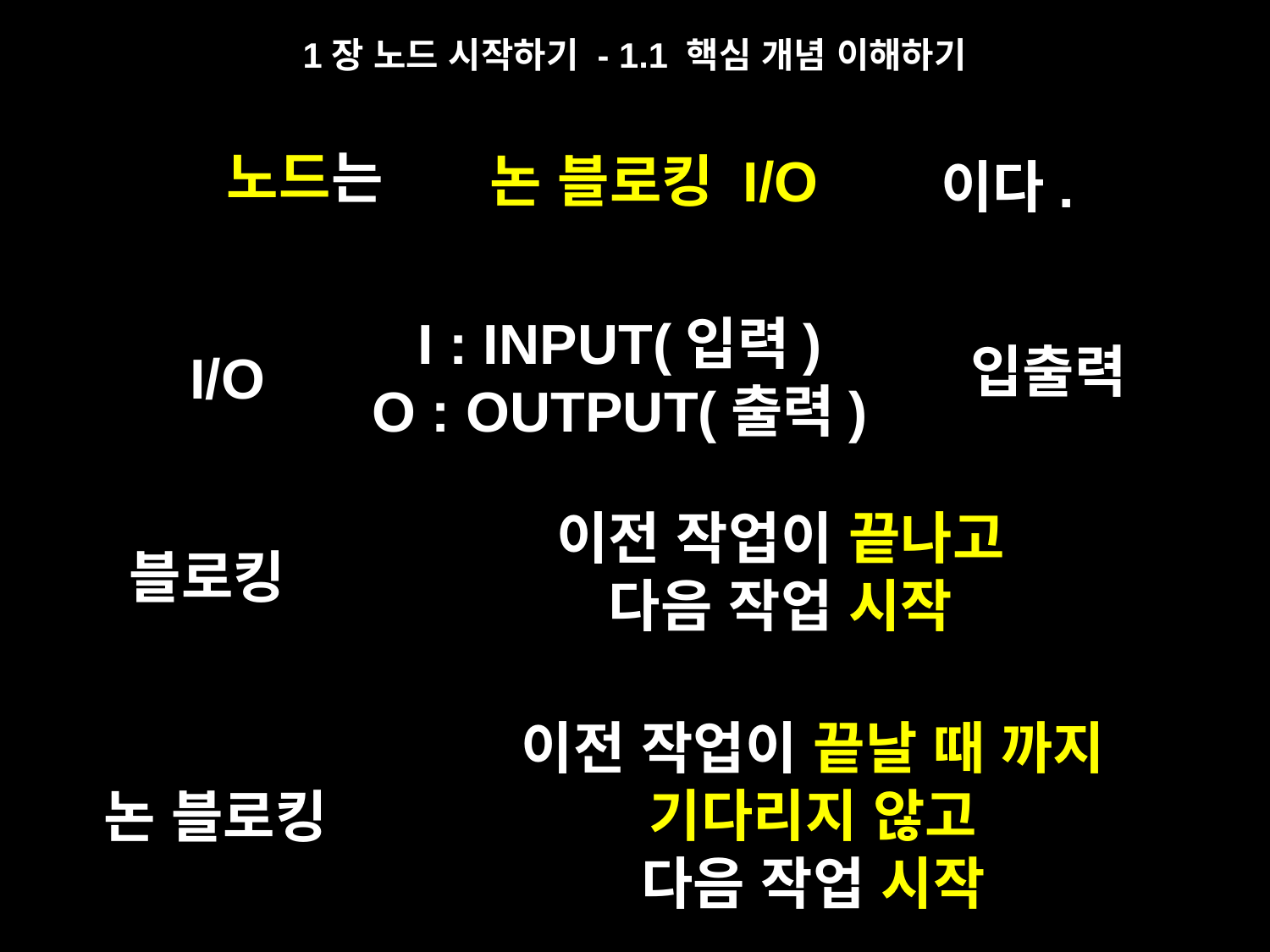

1장 노드 시작하기 - 1.1 핵심 개념 이해하기
노드는
논 블로킹 I/O
이다.
I : INPUT(입력)
O : OUTPUT(출력)
입출력
I/O
이전 작업이 끝나고
다음 작업 시작
블로킹
이전 작업이 끝날 때 까지
기다리지 않고
다음 작업 시작
논 블로킹